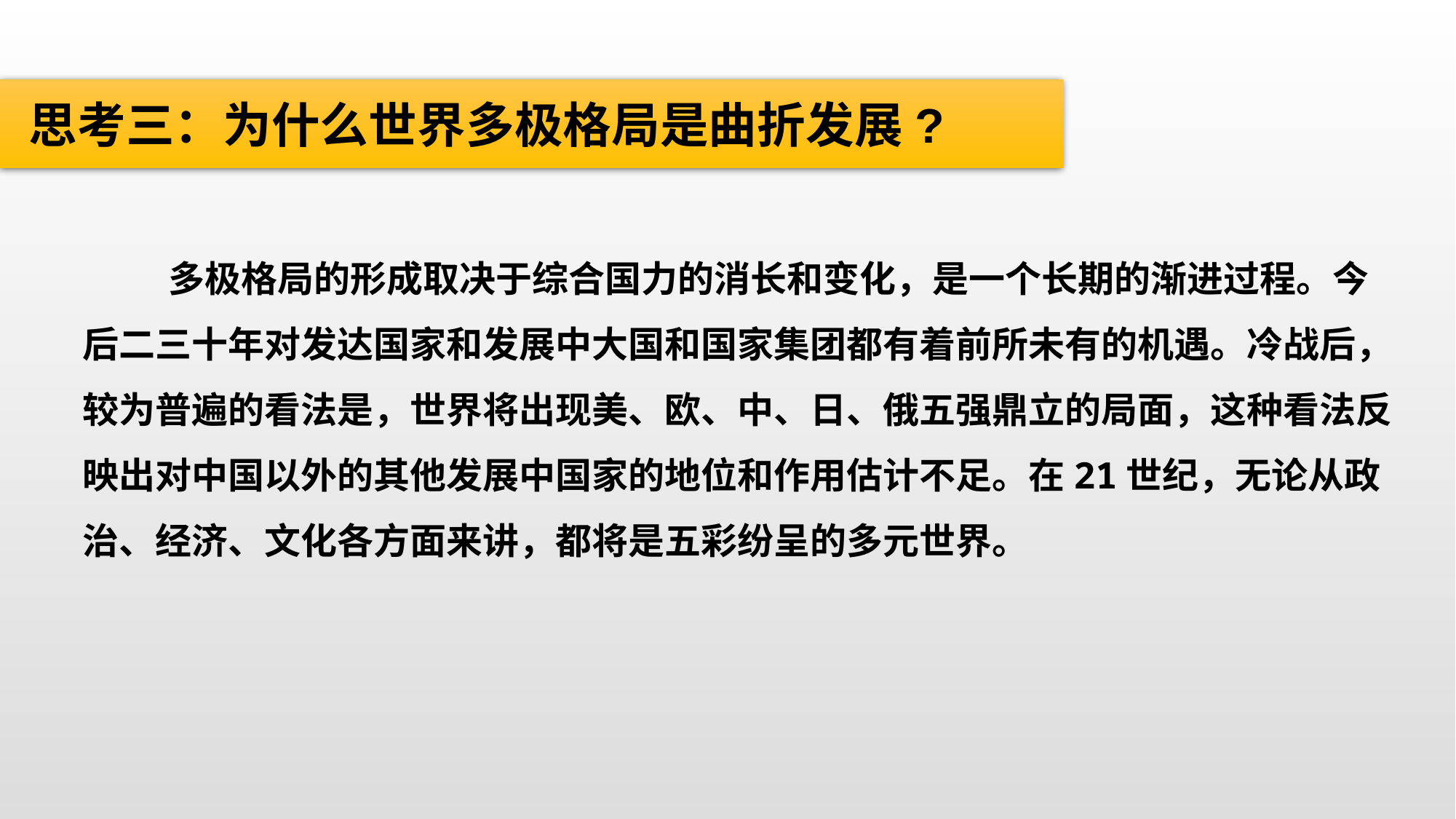

思考三：为什么世界多极格局是曲折发展?
多极格局的形成取决于综合国力的消长和变化，是一个长期的渐进过程。今后二三十年对发达国家和发展中大国和国家集团都有着前所未有的机遇。冷战后，较为普遍的看法是，世界将出现美、欧、中、日、俄五强鼎立的局面，这种看法反映出对中国以外的其他发展中国家的地位和作用估计不足。在21世纪，无论从政治、经济、文化各方面来讲，都将是五彩纷呈的多元世界。